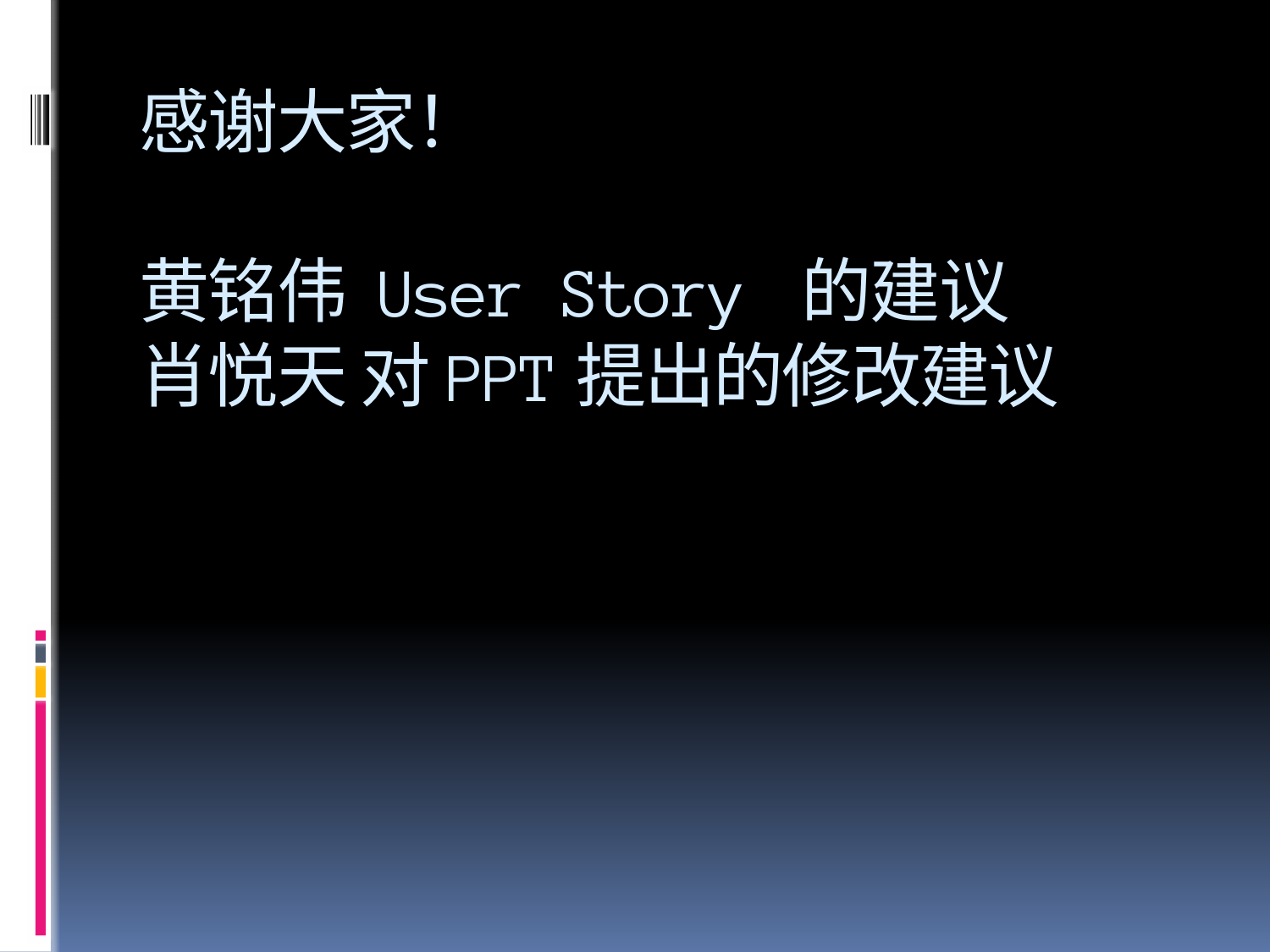

# 感谢大家！ 黄铭伟 User Story 的建议 肖悦天 对PPT提出的修改建议